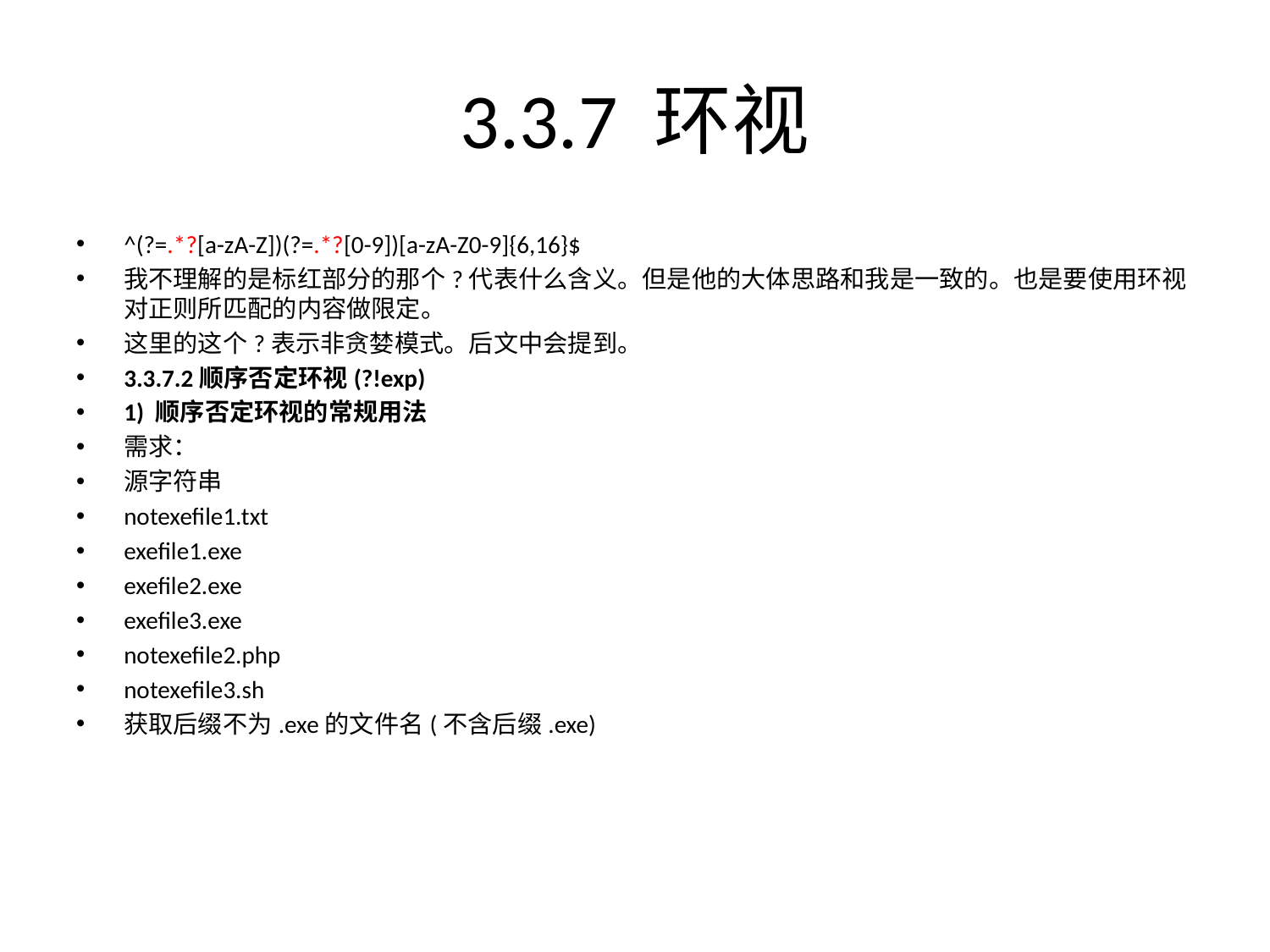

# 3.3.7 环视
^(?=.*?[a-zA-Z])(?=.*?[0-9])[a-zA-Z0-9]{6,16}$
我不理解的是标红部分的那个?代表什么含义。但是他的大体思路和我是一致的。也是要使用环视对正则所匹配的内容做限定。
这里的这个?表示非贪婪模式。后文中会提到。
3.3.7.2顺序否定环视(?!exp)
1) 顺序否定环视的常规用法
需求：
源字符串
notexefile1.txt
exefile1.exe
exefile2.exe
exefile3.exe
notexefile2.php
notexefile3.sh
获取后缀不为.exe的文件名(不含后缀.exe)